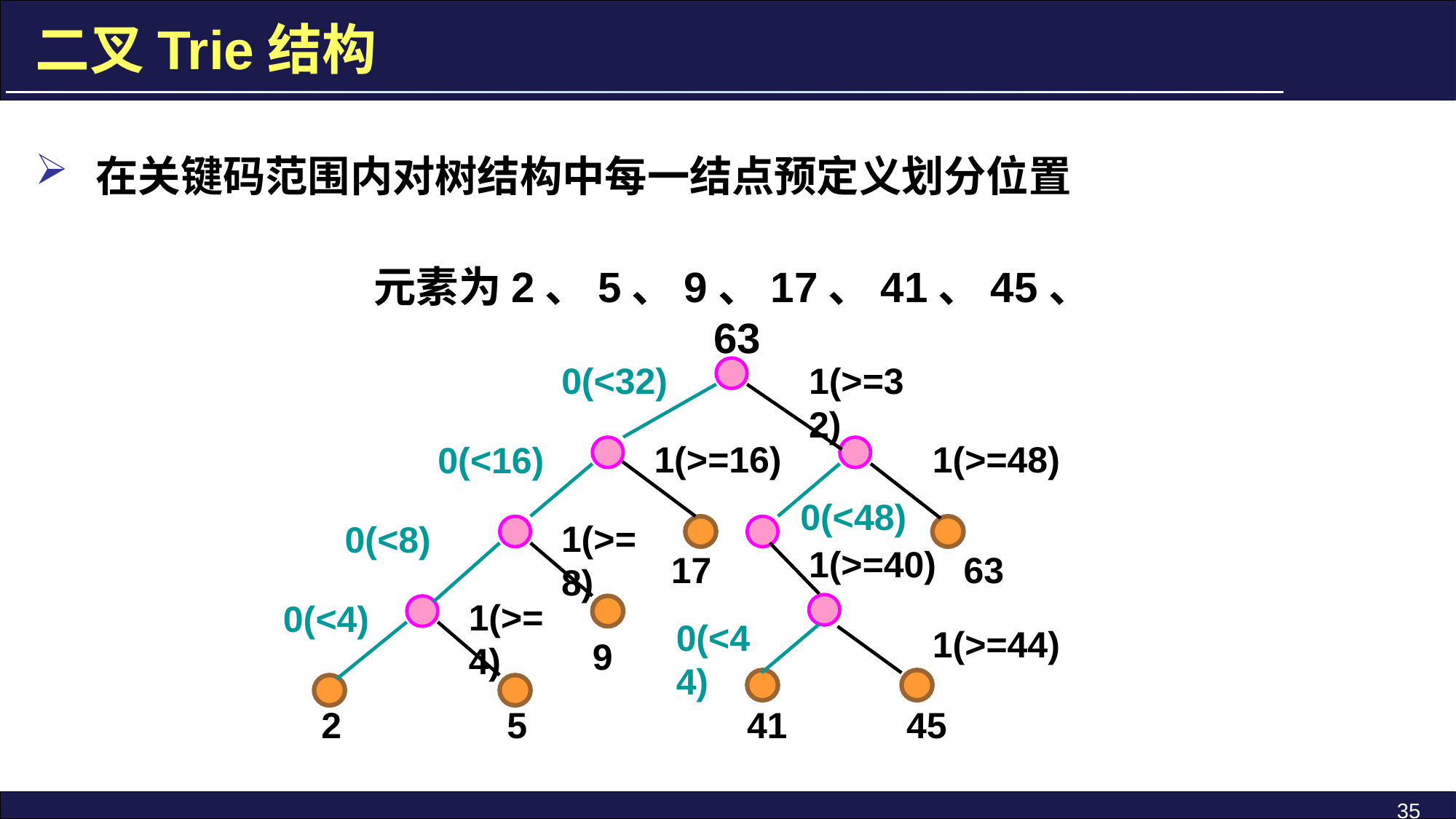

二叉Trie结构
 在关键码范围内对树结构中每一结点预定义划分位置
元素为2、5、9、17、41、45、63

0(<32)
1(>=32)

1(>=16)
1(>=48)

0(<16)

0(<48)
1(>=8)
0(<8)

1(>=40)

17
63

1(>=4)
0(<4)

0(<44)
1(>=44)

9

2
5
41
45
35